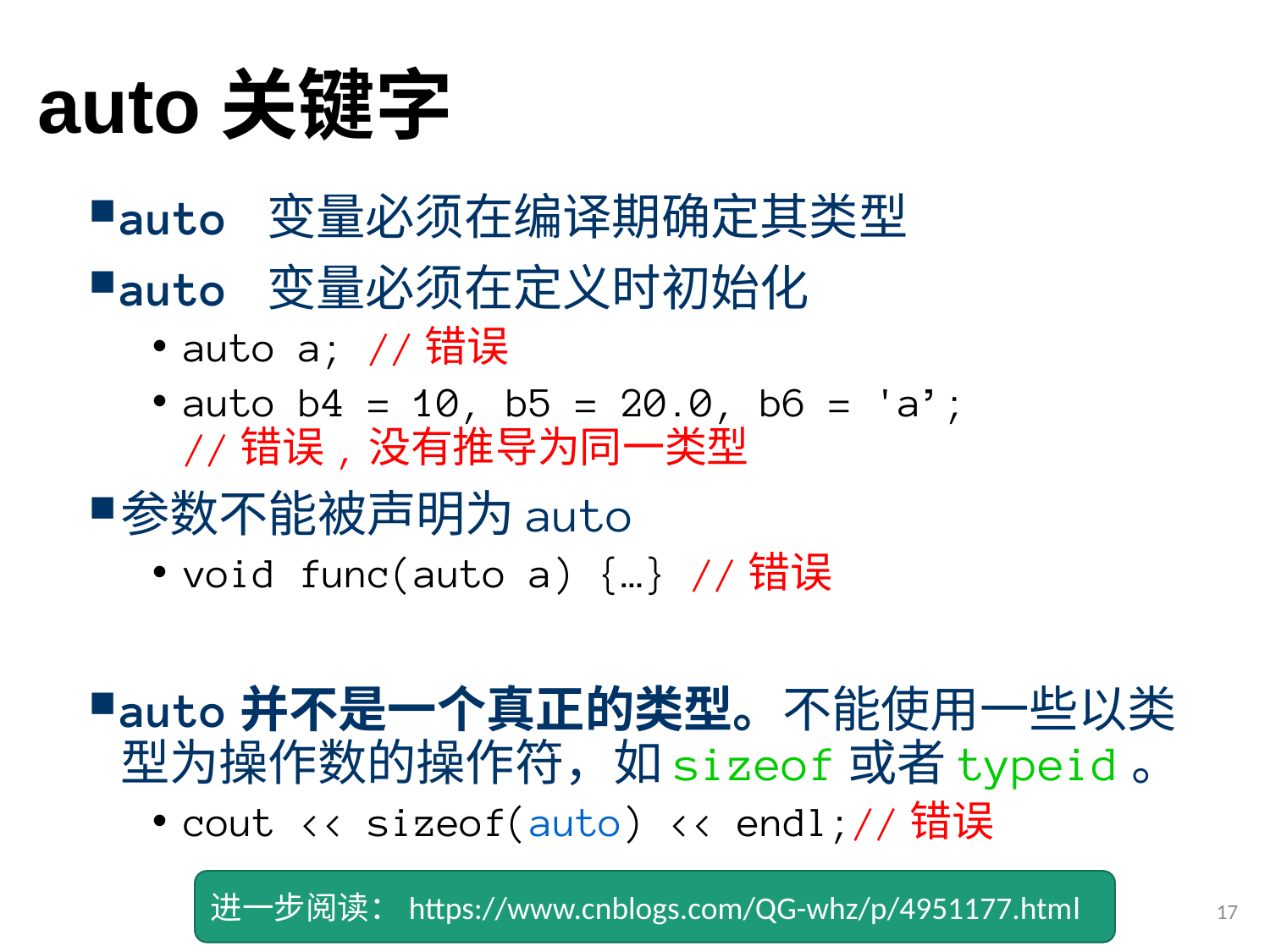

# auto关键字
auto 变量必须在编译期确定其类型
auto 变量必须在定义时初始化
auto a; //错误
auto b4 = 10, b5 = 20.0, b6 = 'a’;
//错误,没有推导为同一类型
参数不能被声明为auto
void func(auto a) {…} //错误

auto并不是一个真正的类型。不能使用一些以类型为操作数的操作符，如sizeof或者typeid。
cout << sizeof(auto) << endl;//错误
进一步阅读：https://www.cnblogs.com/QG-whz/p/4951177.html
17